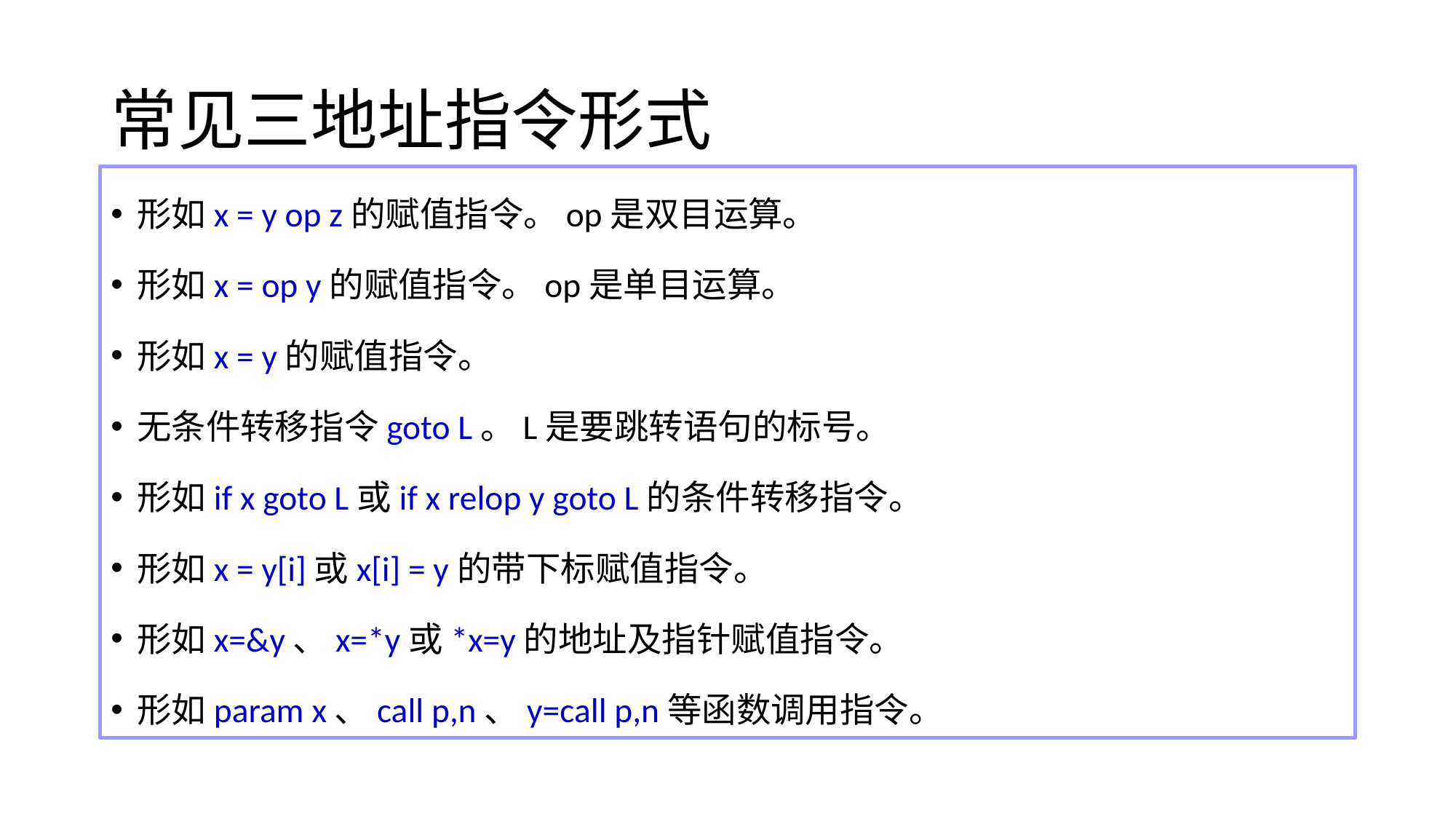

# 常见三地址指令形式
形如x = y op z的赋值指令。op是双目运算。
形如x = op y的赋值指令。op是单目运算。
形如x = y的赋值指令。
无条件转移指令goto L。L是要跳转语句的标号。
形如if x goto L或if x relop y goto L的条件转移指令。
形如x = y[i]或x[i] = y的带下标赋值指令。
形如x=&y、x=*y或*x=y的地址及指针赋值指令。
形如param x、call p,n、y=call p,n等函数调用指令。